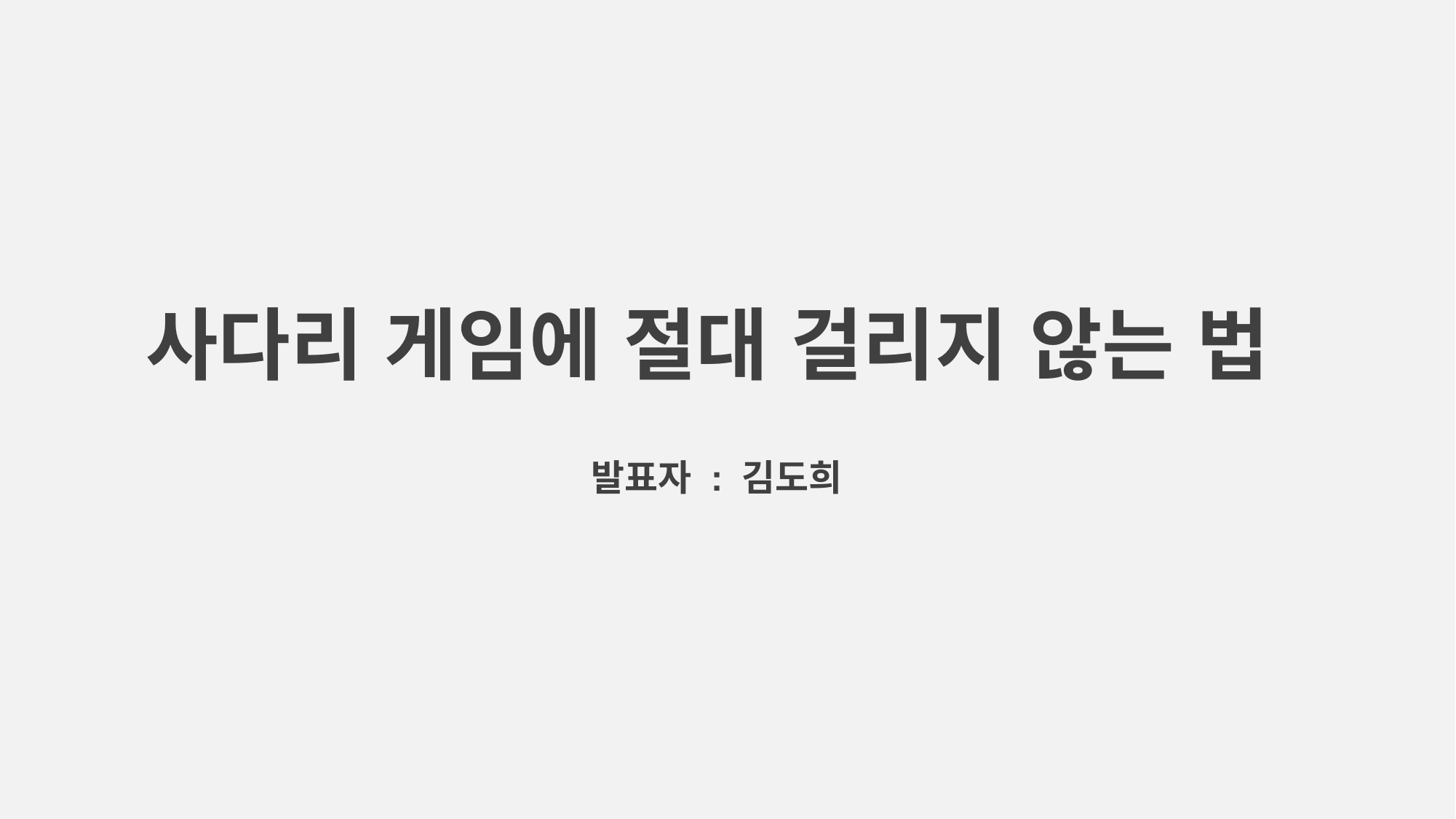

사다리 게임에 절대 걸리지 않는 법

 발표자 : 김도희